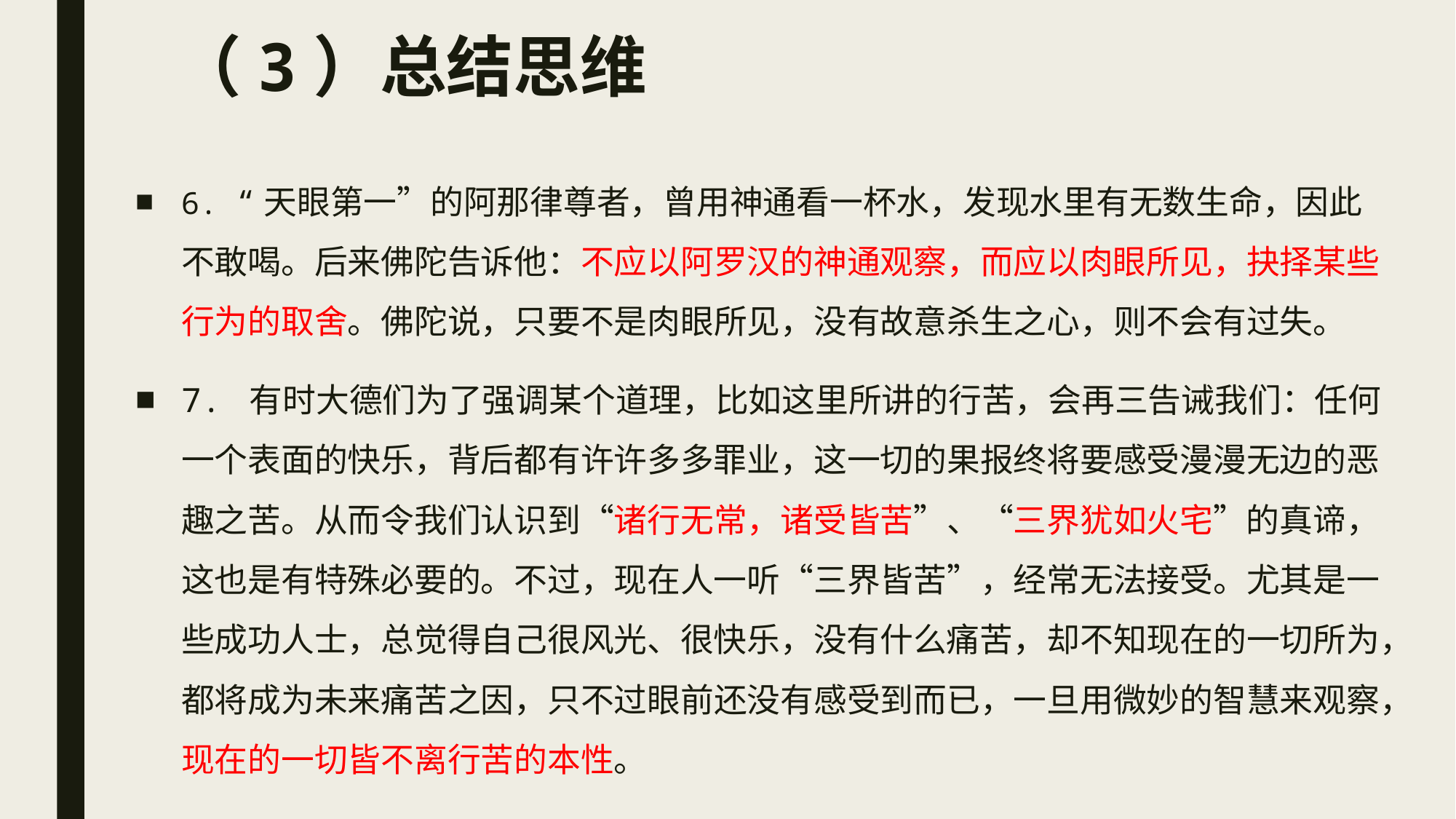

# （3）总结思维
6. “天眼第一”的阿那律尊者，曾用神通看一杯水，发现水里有无数生命，因此不敢喝。后来佛陀告诉他：不应以阿罗汉的神通观察，而应以肉眼所见，抉择某些行为的取舍。佛陀说，只要不是肉眼所见，没有故意杀生之心，则不会有过失。
7. 有时大德们为了强调某个道理，比如这里所讲的行苦，会再三告诫我们：任何一个表面的快乐，背后都有许许多多罪业，这一切的果报终将要感受漫漫无边的恶趣之苦。从而令我们认识到“诸行无常，诸受皆苦”、“三界犹如火宅”的真谛，这也是有特殊必要的。不过，现在人一听“三界皆苦”，经常无法接受。尤其是一些成功人士，总觉得自己很风光、很快乐，没有什么痛苦，却不知现在的一切所为，都将成为未来痛苦之因，只不过眼前还没有感受到而已，一旦用微妙的智慧来观察，现在的一切皆不离行苦的本性。